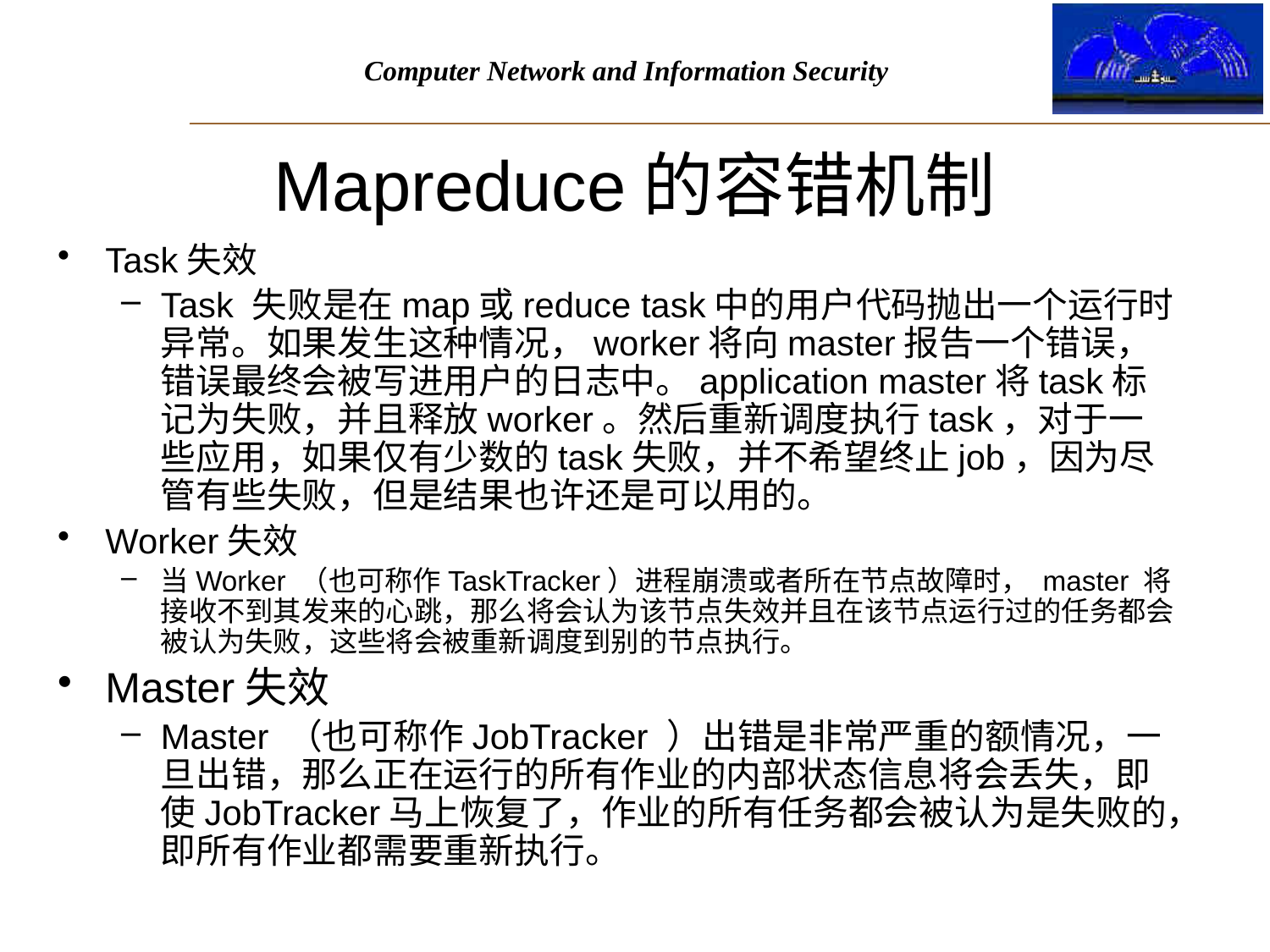

# Mapreduce的容错机制
Task失效
Task 失败是在map或reduce task中的用户代码抛出一个运行时异常。如果发生这种情况，worker将向master报告一个错误，错误最终会被写进用户的日志中。application master将task标记为失败，并且释放worker。然后重新调度执行task，对于一些应用，如果仅有少数的task失败，并不希望终止job，因为尽管有些失败，但是结果也许还是可以用的。
Worker失效
当Worker （也可称作TaskTracker）进程崩溃或者所在节点故障时， master 将接收不到其发来的心跳，那么将会认为该节点失效并且在该节点运行过的任务都会被认为失败，这些将会被重新调度到别的节点执行。
Master失效
Master （也可称作JobTracker ）出错是非常严重的额情况，一旦出错，那么正在运行的所有作业的内部状态信息将会丢失，即使JobTracker马上恢复了，作业的所有任务都会被认为是失败的，即所有作业都需要重新执行。